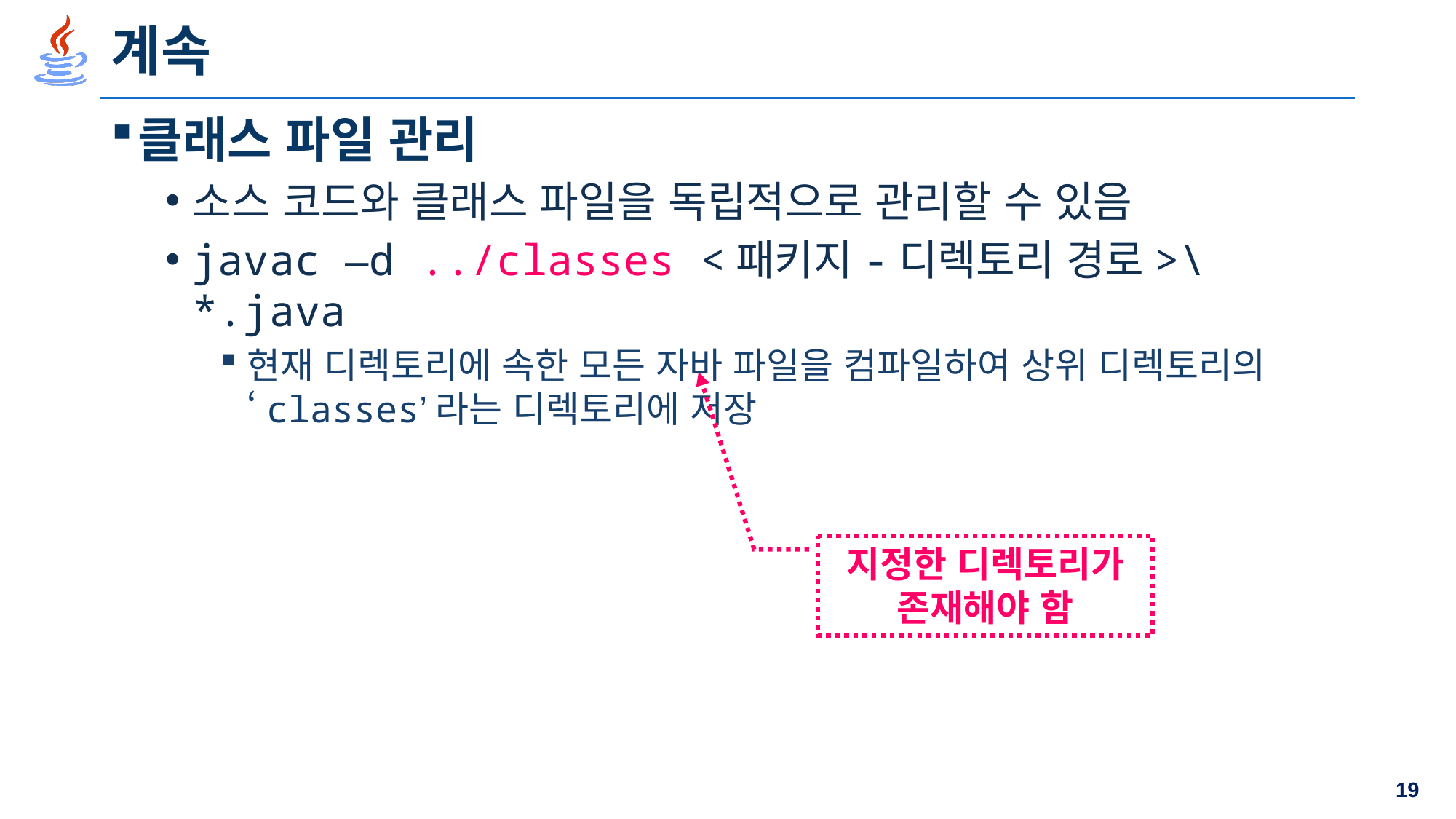

# 계속
클래스 파일 관리
소스 코드와 클래스 파일을 독립적으로 관리할 수 있음
javac –d ../classes <패키지-디렉토리 경로>\*.java
현재 디렉토리에 속한 모든 자바 파일을 컴파일하여 상위 디렉토리의 ‘classes’라는 디렉토리에 저장

지정한 디렉토리가 존재해야 함
19